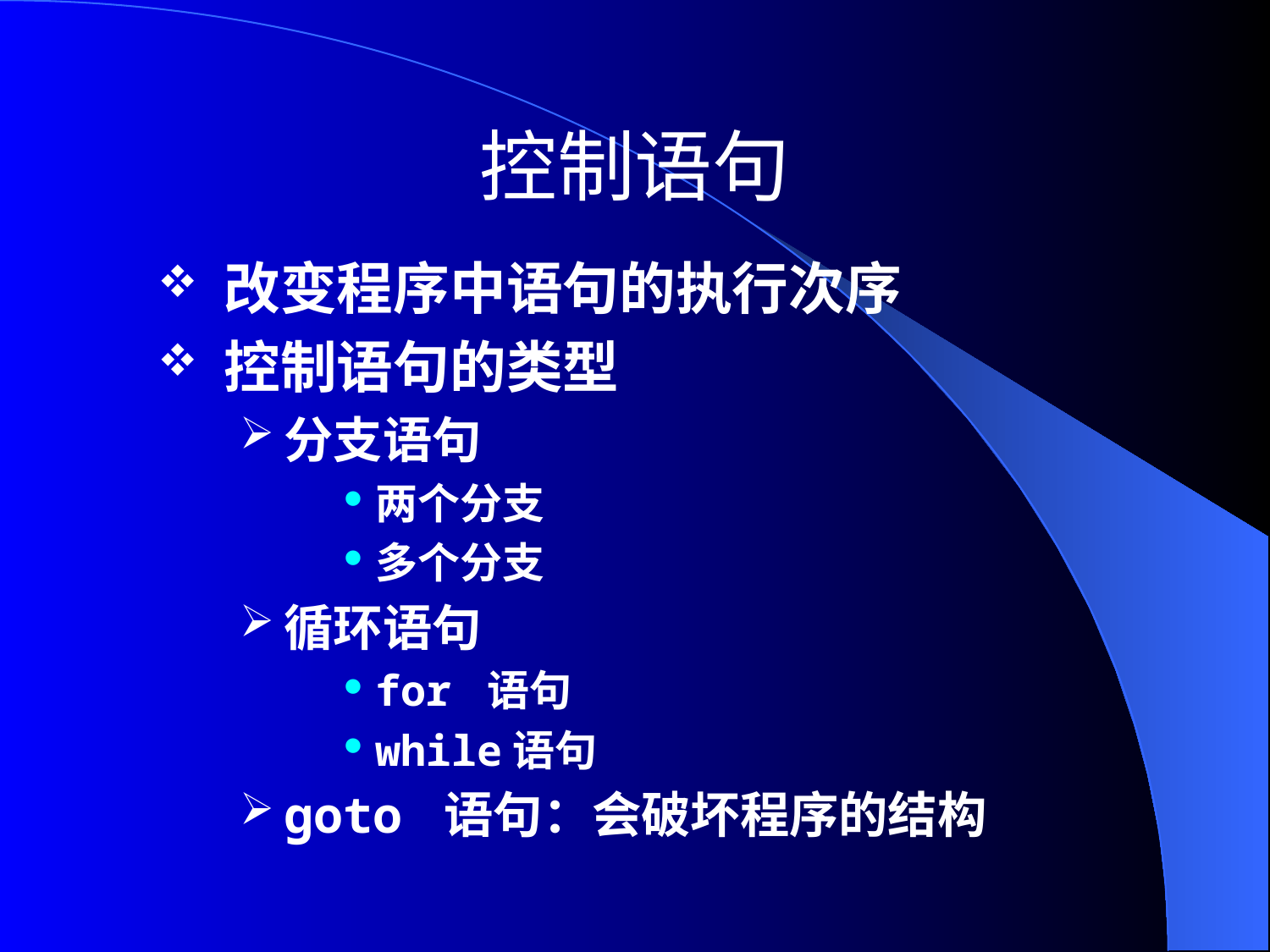

# 控制语句
改变程序中语句的执行次序
控制语句的类型
分支语句
两个分支
多个分支
循环语句
for 语句
while语句
goto 语句：会破坏程序的结构